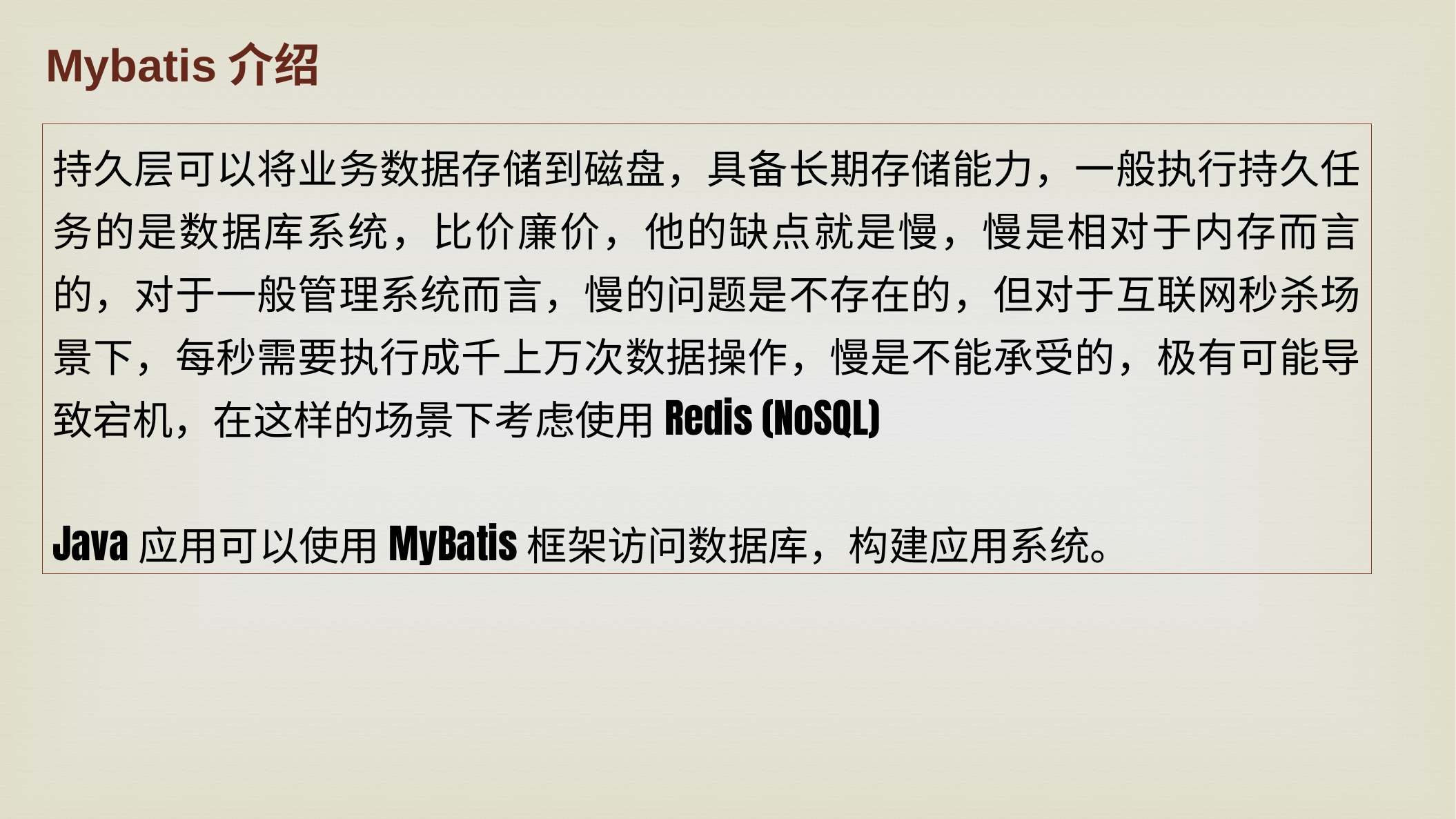

Mybatis介绍
持久层可以将业务数据存储到磁盘，具备长期存储能力，一般执行持久任务的是数据库系统，比价廉价，他的缺点就是慢，慢是相对于内存而言的，对于一般管理系统而言，慢的问题是不存在的，但对于互联网秒杀场景下，每秒需要执行成千上万次数据操作，慢是不能承受的，极有可能导致宕机，在这样的场景下考虑使用Redis (NoSQL)

Java应用可以使用MyBatis框架访问数据库，构建应用系统。